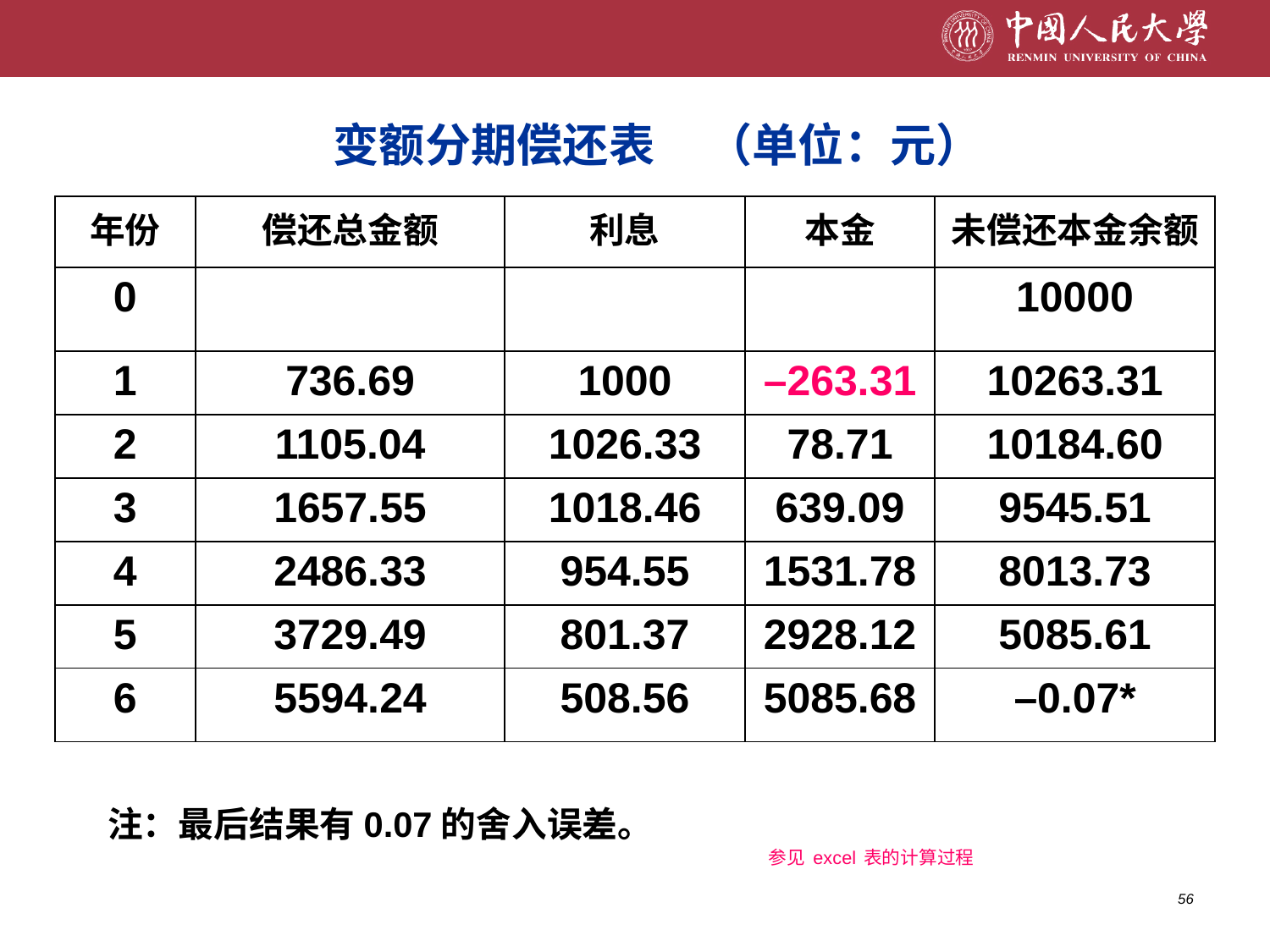

# 变额分期偿还表     （单位：元）
| 年份 | 偿还总金额 | 利息 | 本金 | 未偿还本金余额 |
| --- | --- | --- | --- | --- |
| 0 |  |  |  | 10000 |
| 1 | 736.69 | 1000 | –263.31 | 10263.31 |
| 2 | 1105.04 | 1026.33 | 78.71 | 10184.60 |
| 3 | 1657.55 | 1018.46 | 639.09 | 9545.51 |
| 4 | 2486.33 | 954.55 | 1531.78 | 8013.73 |
| 5 | 3729.49 | 801.37 | 2928.12 | 5085.61 |
| 6 | 5594.24 | 508.56 | 5085.68 | –0.07\* |
注：最后结果有0.07的舍入误差。
参见excel表的计算过程
56